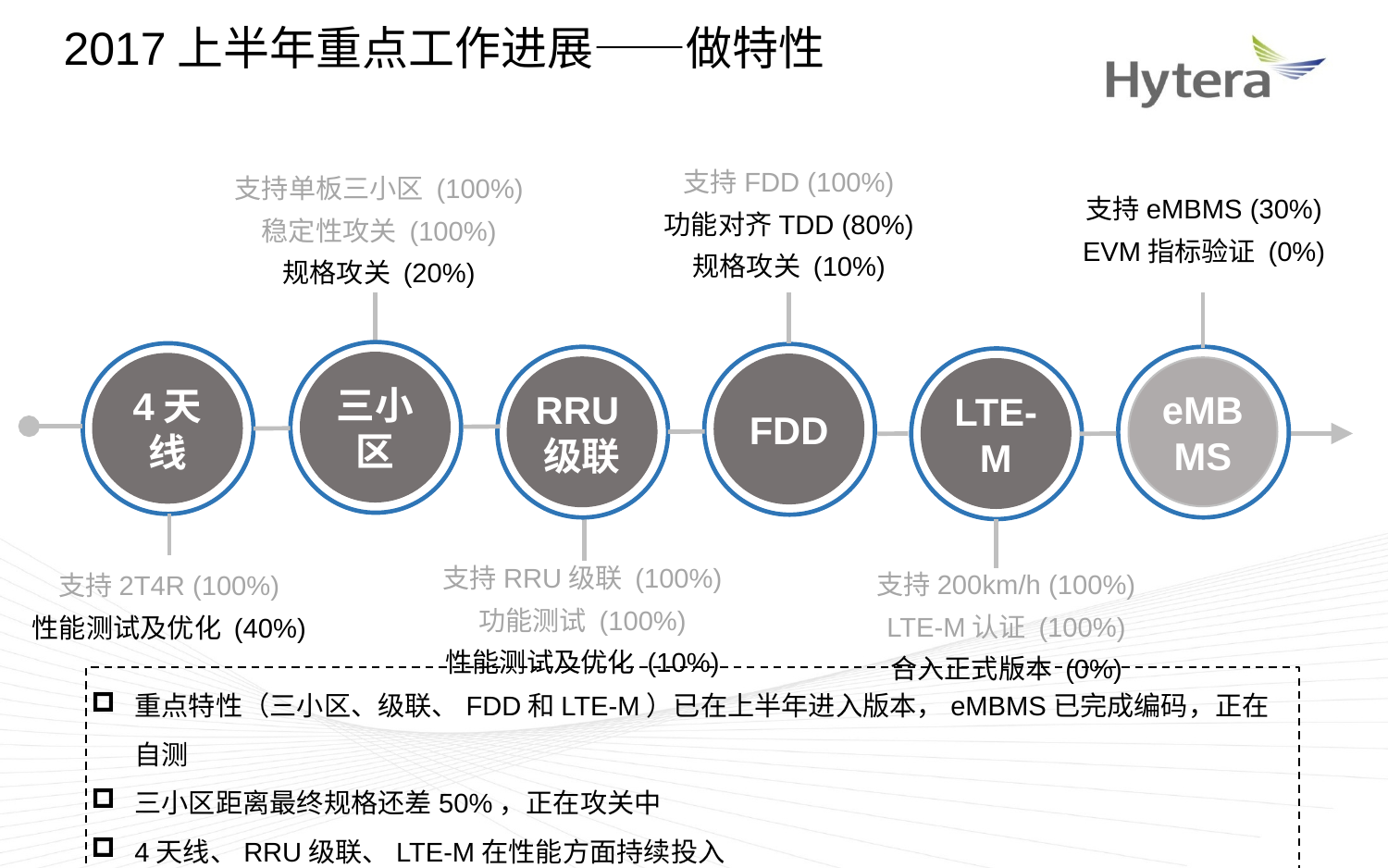

2017上半年重点工作进展——做特性
支持FDD (100%)
功能对齐TDD (80%)
规格攻关 (10%)
支持单板三小区 (100%)
稳定性攻关 (100%)
规格攻关 (20%)
支持eMBMS (30%)
EVM指标验证 (0%)

三小区
4天线
FDD
RRU级联
eMBMS
LTE-M
支持RRU级联 (100%)
功能测试 (100%)
性能测试及优化 (10%)
支持2T4R (100%)
性能测试及优化 (40%)
支持200km/h (100%)
LTE-M认证 (100%)
合入正式版本 (0%)
重点特性（三小区、级联、FDD和LTE-M）已在上半年进入版本，eMBMS已完成编码，正在自测
三小区距离最终规格还差50%，正在攻关中
4天线、RRU级联、LTE-M在性能方面持续投入